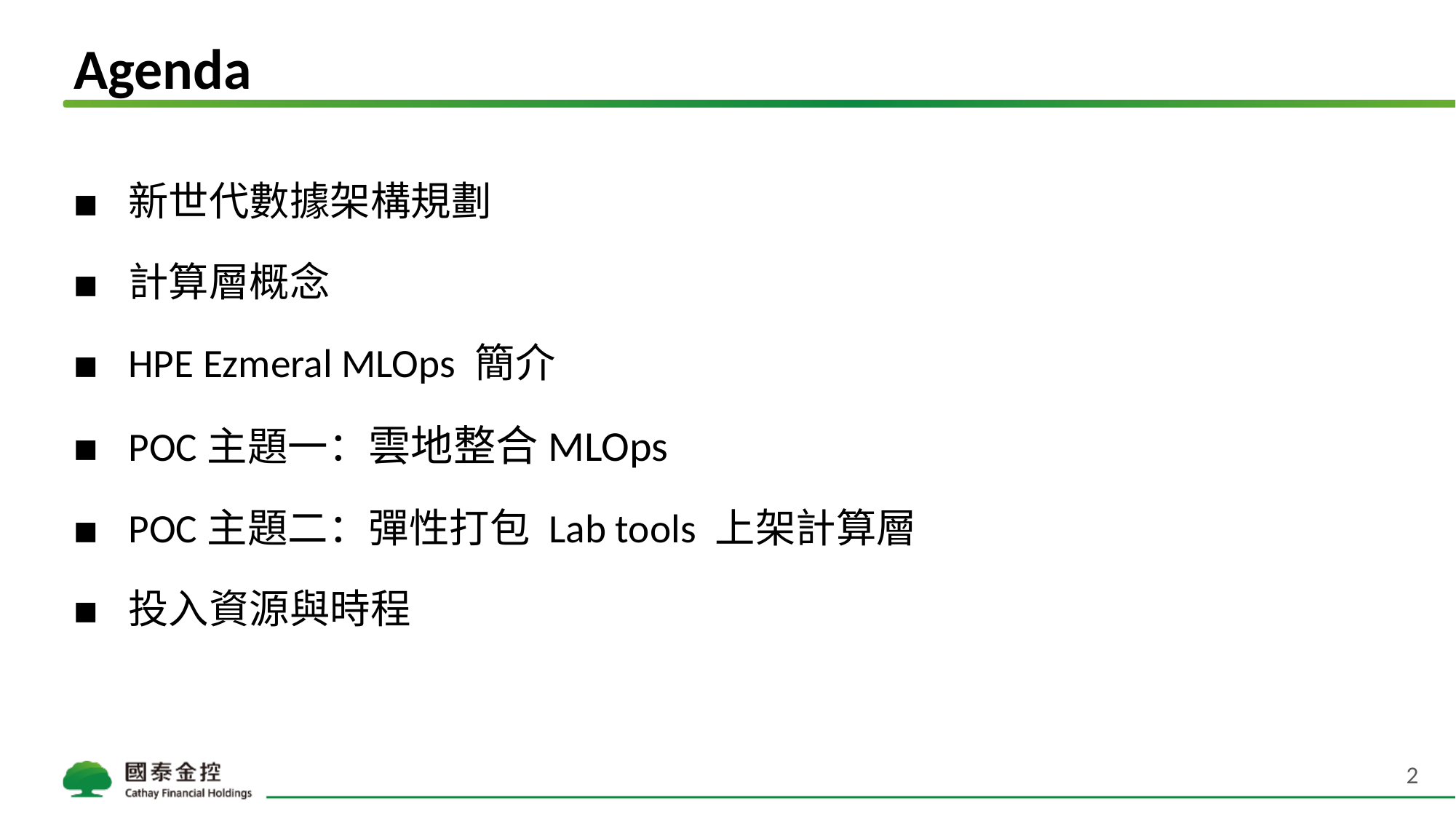

# Agenda
新世代數據架構規劃
計算層概念
HPE Ezmeral MLOps 簡介
POC主題一：雲地整合MLOps
POC主題二：彈性打包 Lab tools 上架計算層
投入資源與時程